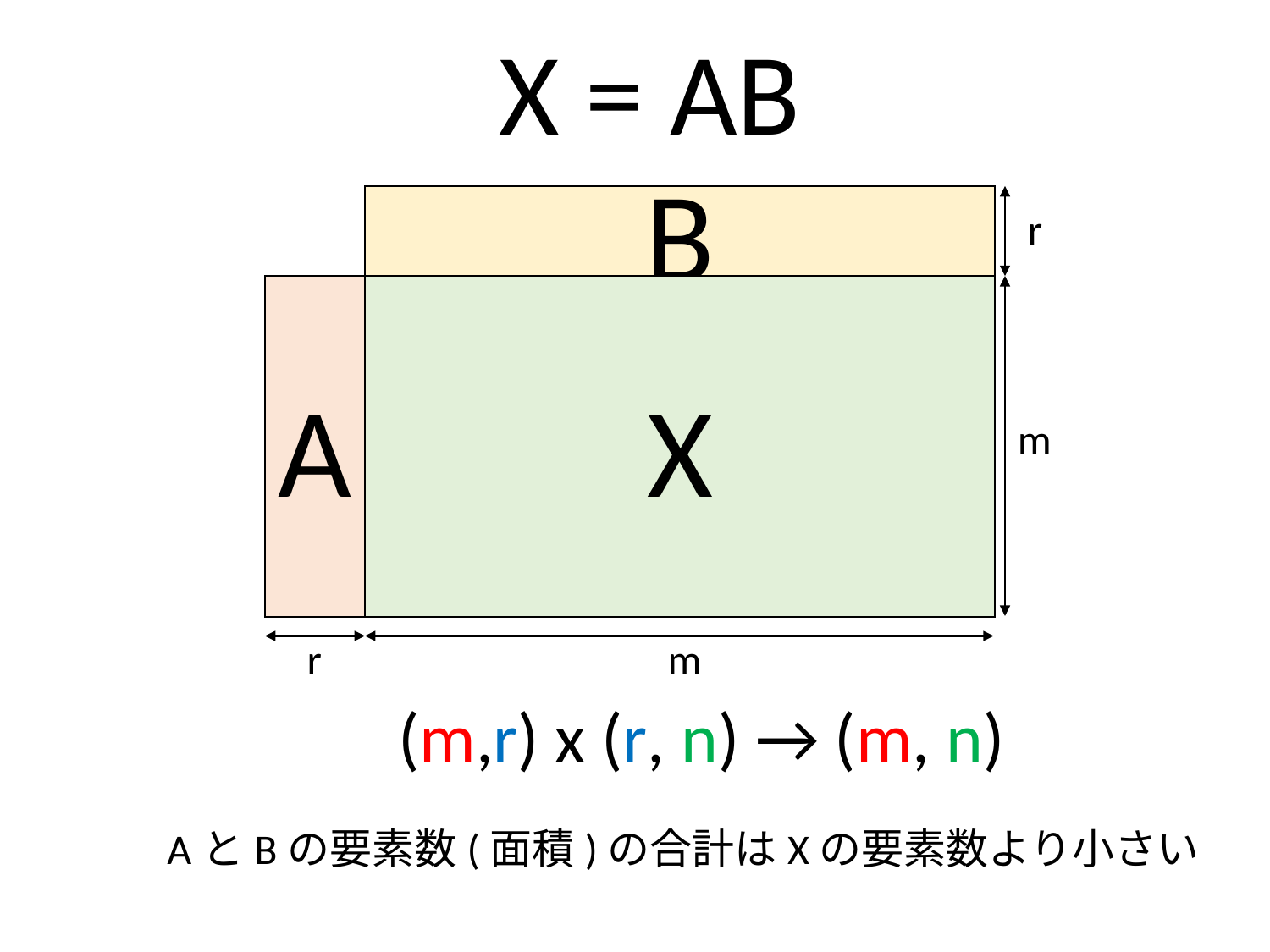

X = AB
B
r
A
X
m
r
m
(m,r) x (r, n) → (m, n)
AとBの要素数(面積)の合計はXの要素数より小さい